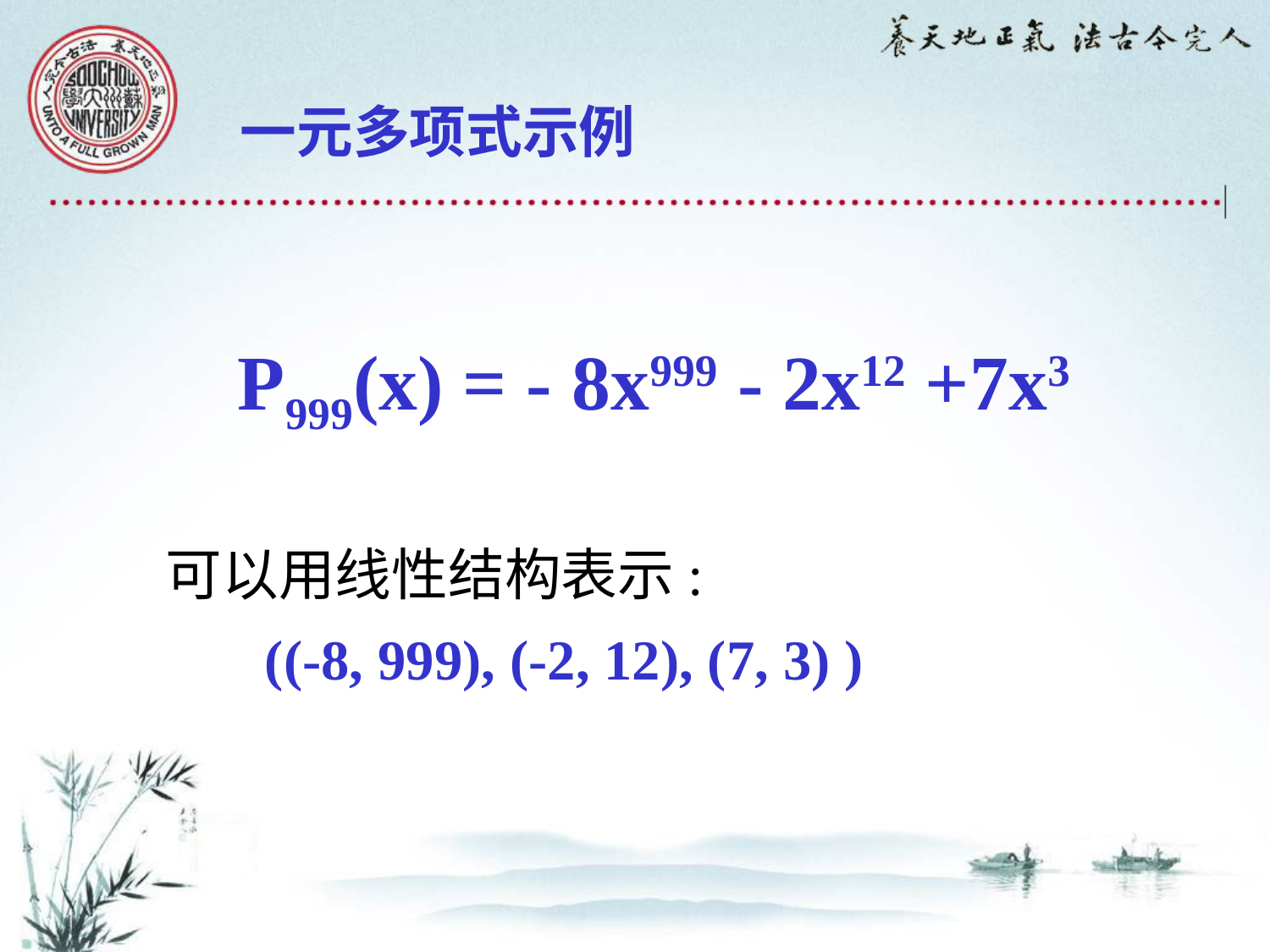

一元多项式示例
 P999(x) = - 8x999 - 2x12 +7x3
可以用线性结构表示:
       ((-8, 999), (-2, 12), (7, 3) )